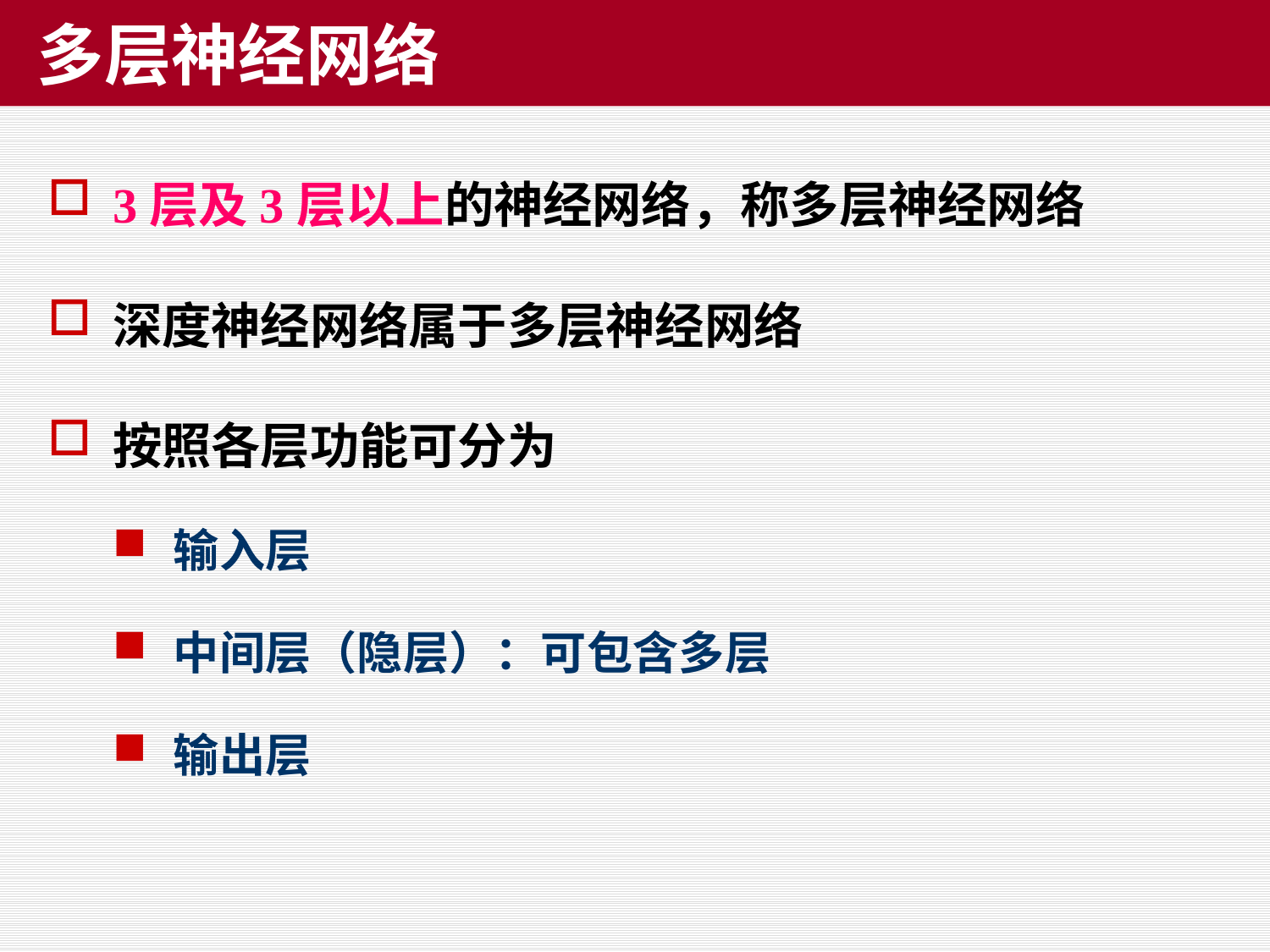

# 多层神经网络
3层及3层以上的神经网络，称多层神经网络
深度神经网络属于多层神经网络
按照各层功能可分为
输入层
中间层（隐层）：可包含多层
输出层